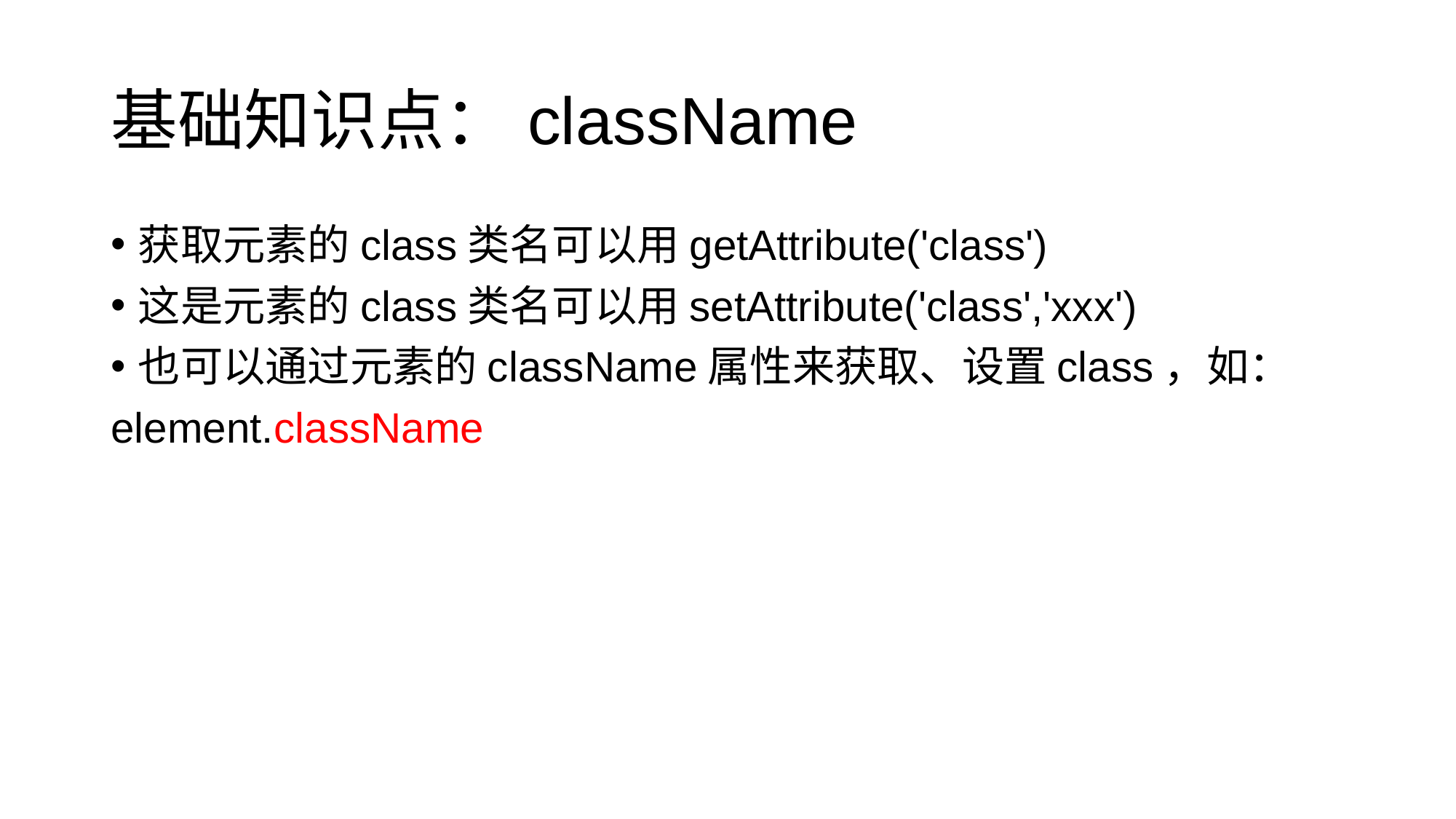

# 基础知识点：className
获取元素的class类名可以用getAttribute('class')
这是元素的class类名可以用setAttribute('class','xxx')
也可以通过元素的className属性来获取、设置class，如：
element.className